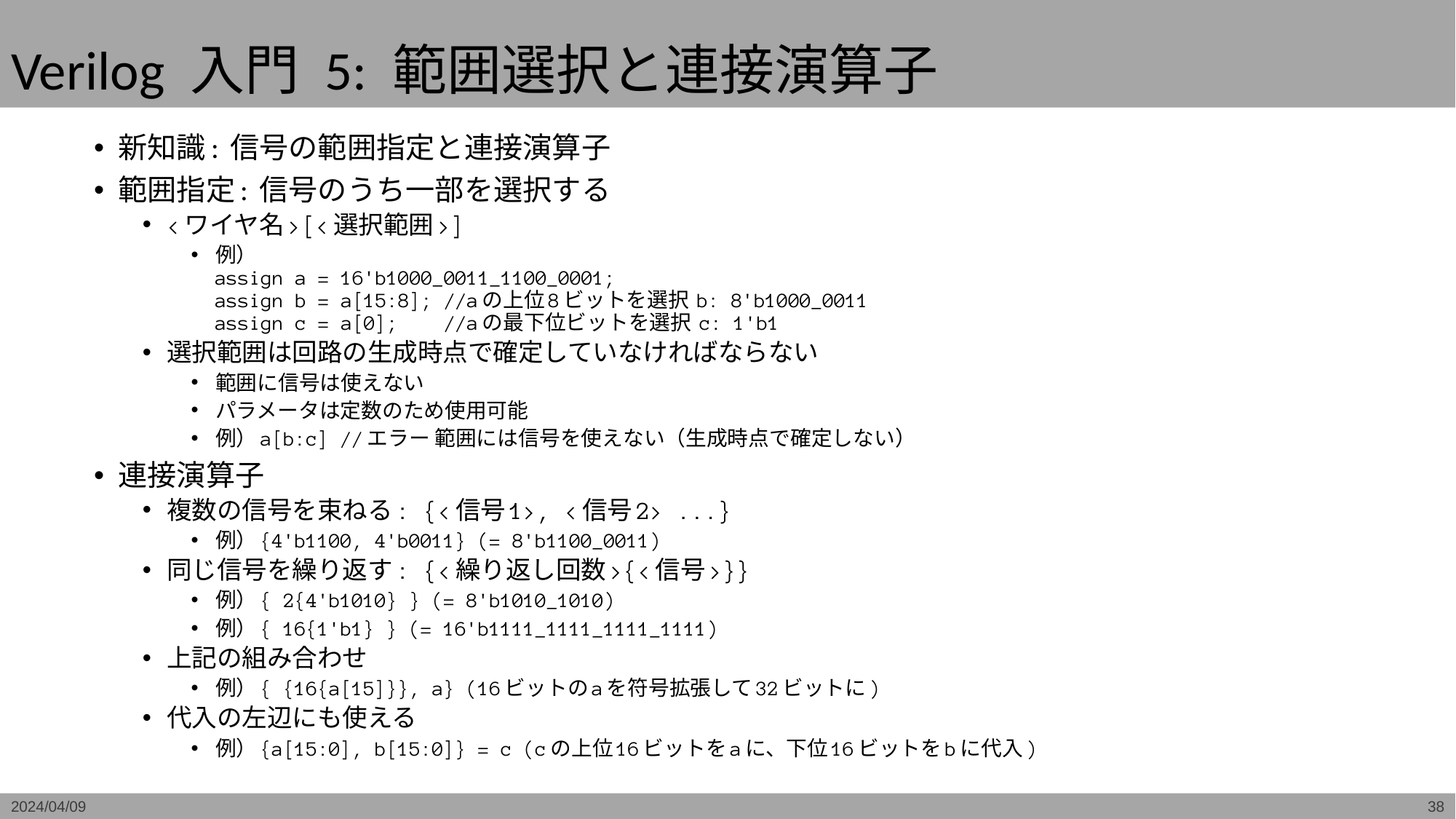

# Verilog 入門 5: 範囲選択と連接演算子
新知識: 信号の範囲指定と連接演算子
範囲指定: 信号のうち一部を選択する
<ワイヤ名>[<選択範囲>]
例）
assign a = 16'b1000_0011_1100_0001;
assign b = a[15:8]; //aの上位8ビットを選択 b: 8'b1000_0011
assign c = a[0];    //aの最下位ビットを選択 c: 1'b1
選択範囲は回路の生成時点で確定していなければならない
範囲に信号は使えない
パラメータは定数のため使用可能
例）a[b:c] //エラー 範囲には信号を使えない（生成時点で確定しない）
連接演算子
複数の信号を束ねる: {<信号1>, <信号2> ...}
例）{4'b1100, 4'b0011} (= 8'b1100_0011)
同じ信号を繰り返す: {<繰り返し回数>{<信号>}}
例）{ 2{4'b1010} } (= 8'b1010_1010)
例）{ 16{1'b1} } (= 16'b1111_1111_1111_1111)
上記の組み合わせ
例）{ {16{a[15]}}, a} (16ビットのaを符号拡張して32ビットに)
代入の左辺にも使える
例）{a[15:0], b[15:0]} = c (cの上位16ビットをaに、下位16ビットをbに代入)
2024/04/09
38